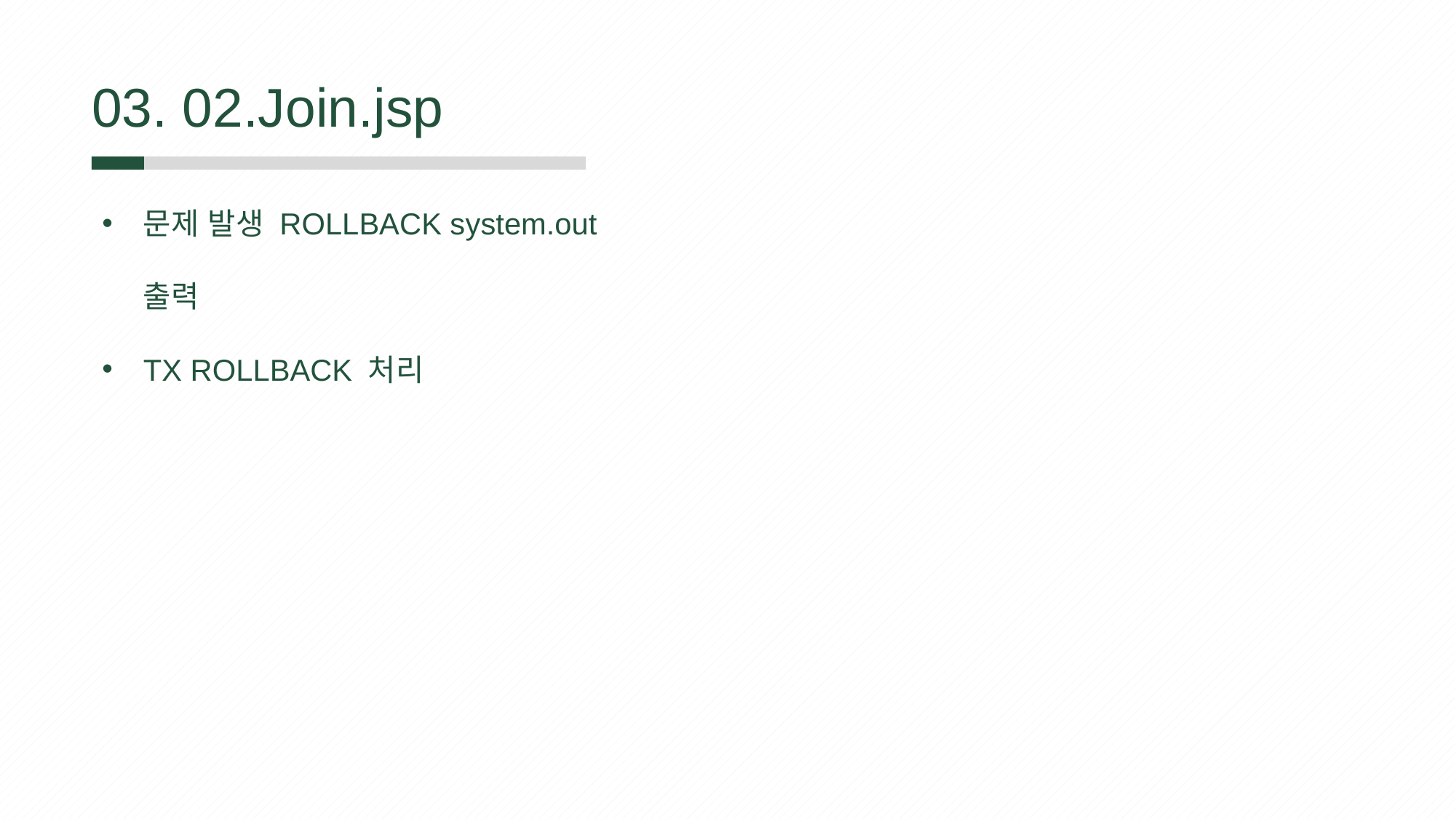

03. 02.Join.jsp

문제 발생 ROLLBACK system.out 출력
TX ROLLBACK 처리